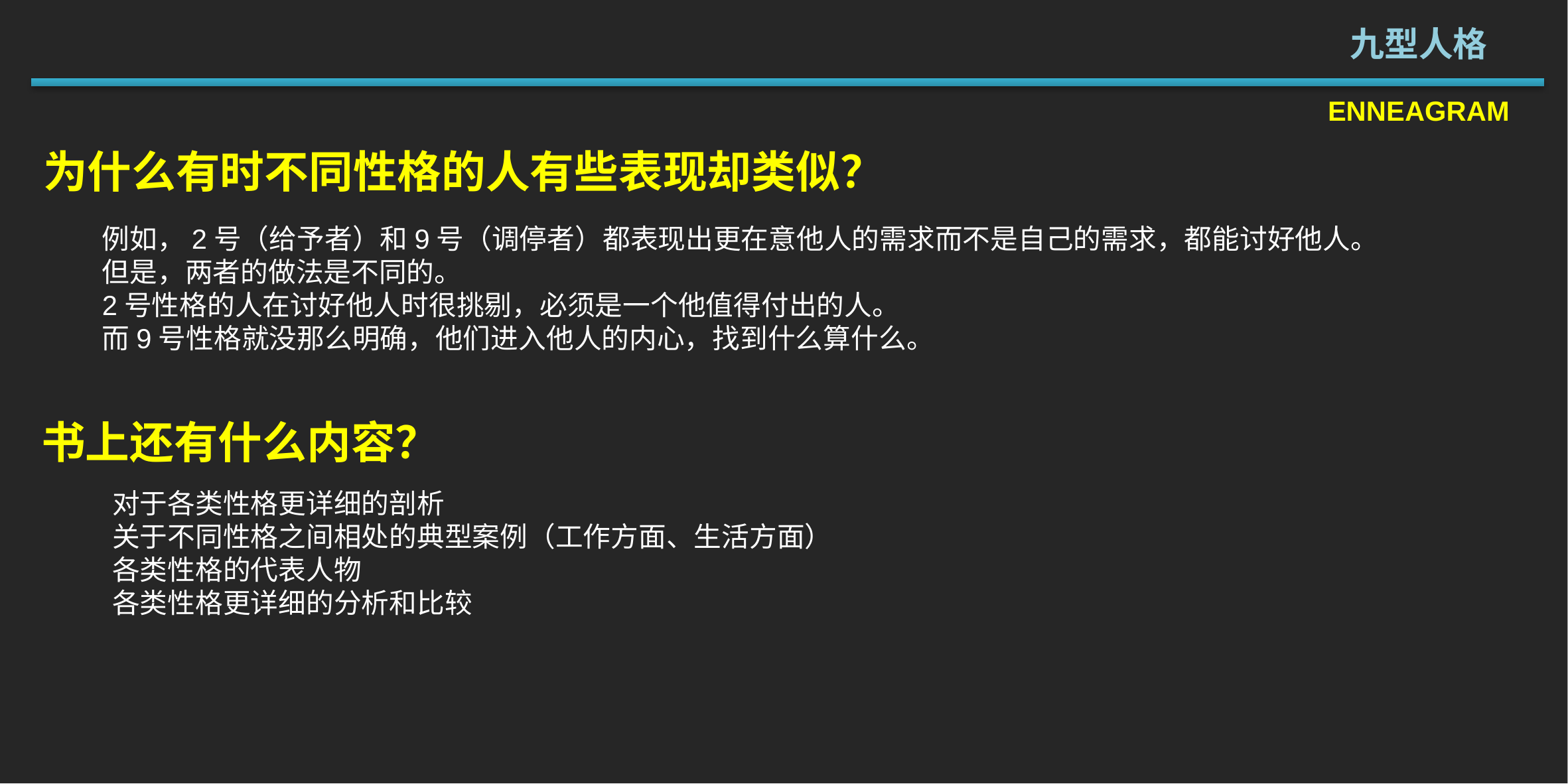

# 九型人格

ENNEAGRAM
为什么有时不同性格的人有些表现却类似？
例如，2号（给予者）和9号（调停者）都表现出更在意他人的需求而不是自己的需求，都能讨好他人。
但是，两者的做法是不同的。
2号性格的人在讨好他人时很挑剔，必须是一个他值得付出的人。
而9号性格就没那么明确，他们进入他人的内心，找到什么算什么。
书上还有什么内容？
对于各类性格更详细的剖析
关于不同性格之间相处的典型案例（工作方面、生活方面）
各类性格的代表人物
各类性格更详细的分析和比较